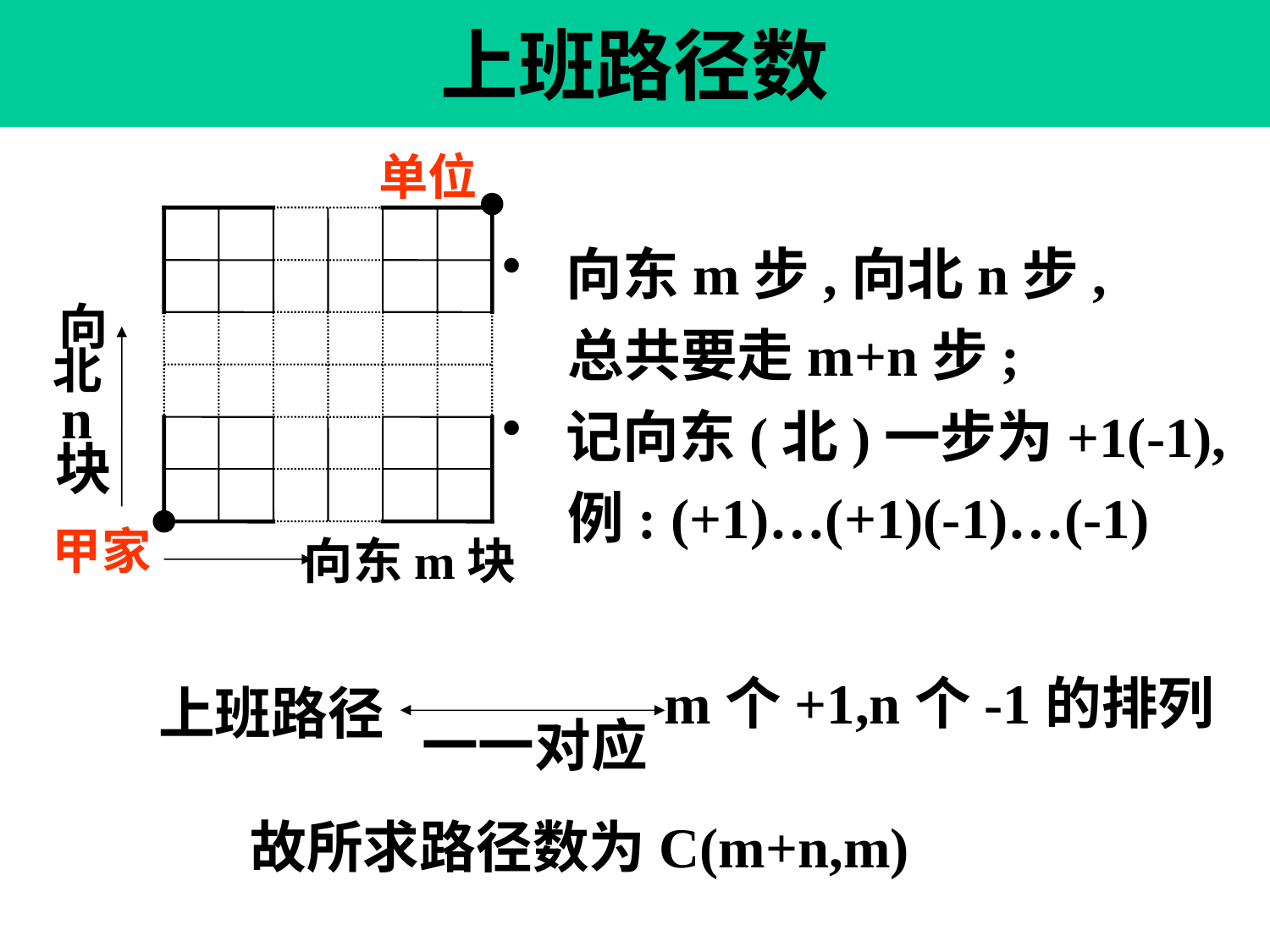

# 上班路径数
单位

向北n块

甲家

向东m块

向东m步,向北n步,
    总共要走m+n步;
记向东(北)一步为+1(-1),
    例: (+1)…(+1)(-1)…(-1)
m个+1,n个-1的排列
上班路径
一一对应

故所求路径数为C(m+n,m)